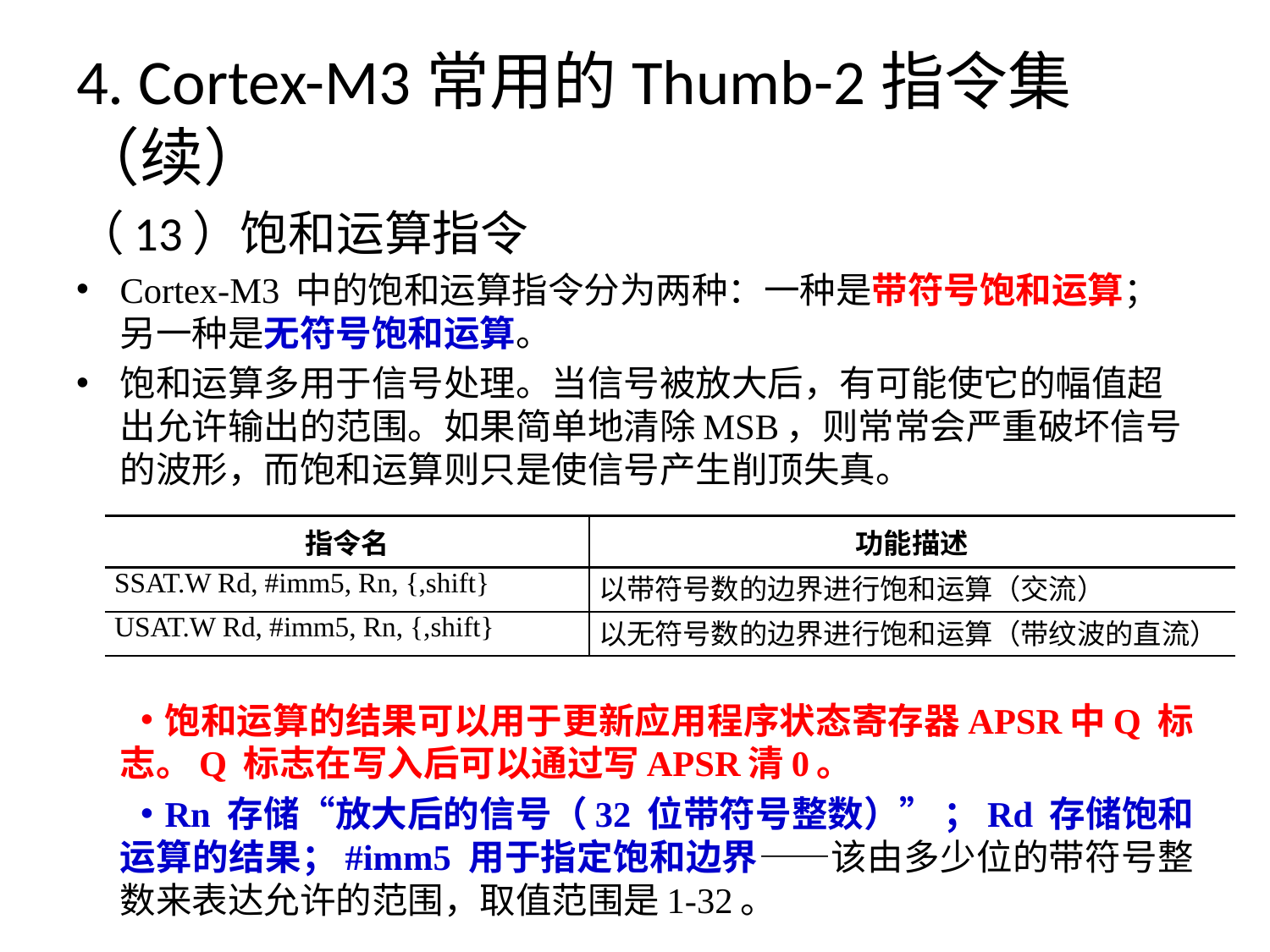

# 4. Cortex-M3常用的Thumb-2指令集（续）
（13）饱和运算指令
Cortex-M3 中的饱和运算指令分为两种：一种是带符号饱和运算；另一种是无符号饱和运算。
饱和运算多用于信号处理。当信号被放大后，有可能使它的幅值超出允许输出的范围。如果简单地清除MSB，则常常会严重破坏信号的波形，而饱和运算则只是使信号产生削顶失真。

饱和运算的结果可以用于更新应用程序状态寄存器APSR中Q 标志。Q 标志在写入后可以通过写APSR清0。
Rn 存储“放大后的信号（32 位带符号整数）” ；Rd 存储饱和运算的结果；#imm5 用于指定饱和边界——该由多少位的带符号整数来表达允许的范围，取值范围是1-32。

| 指令名 | 功能描述 |
| --- | --- |
| SSAT.W Rd, #imm5, Rn, {,shift} | 以带符号数的边界进行饱和运算（交流） |
| USAT.W Rd, #imm5, Rn, {,shift} | 以无符号数的边界进行饱和运算（带纹波的直流） |